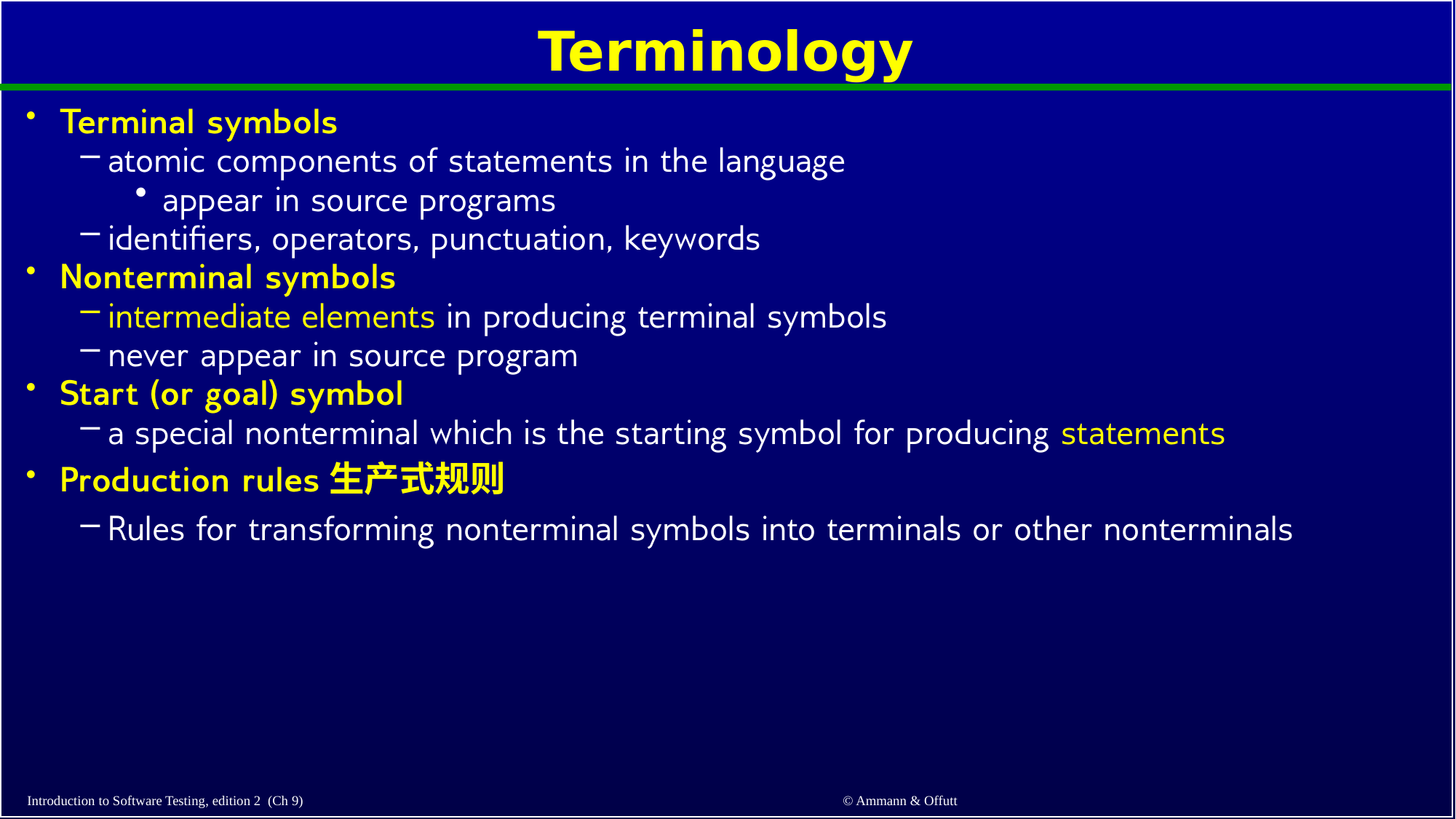

# Terminology
Terminal symbols
atomic components of statements in the language
appear in source programs
identifiers, operators, punctuation, keywords
Nonterminal symbols
intermediate elements in producing terminal symbols
never appear in source program
Start (or goal) symbol
a special nonterminal which is the starting symbol for producing statements
Production rules生产式规则
Rules for transforming nonterminal symbols into terminals or other nonterminals

28
© Ammann & Offutt
Introduction to Software Testing, edition 2  (Ch 9)